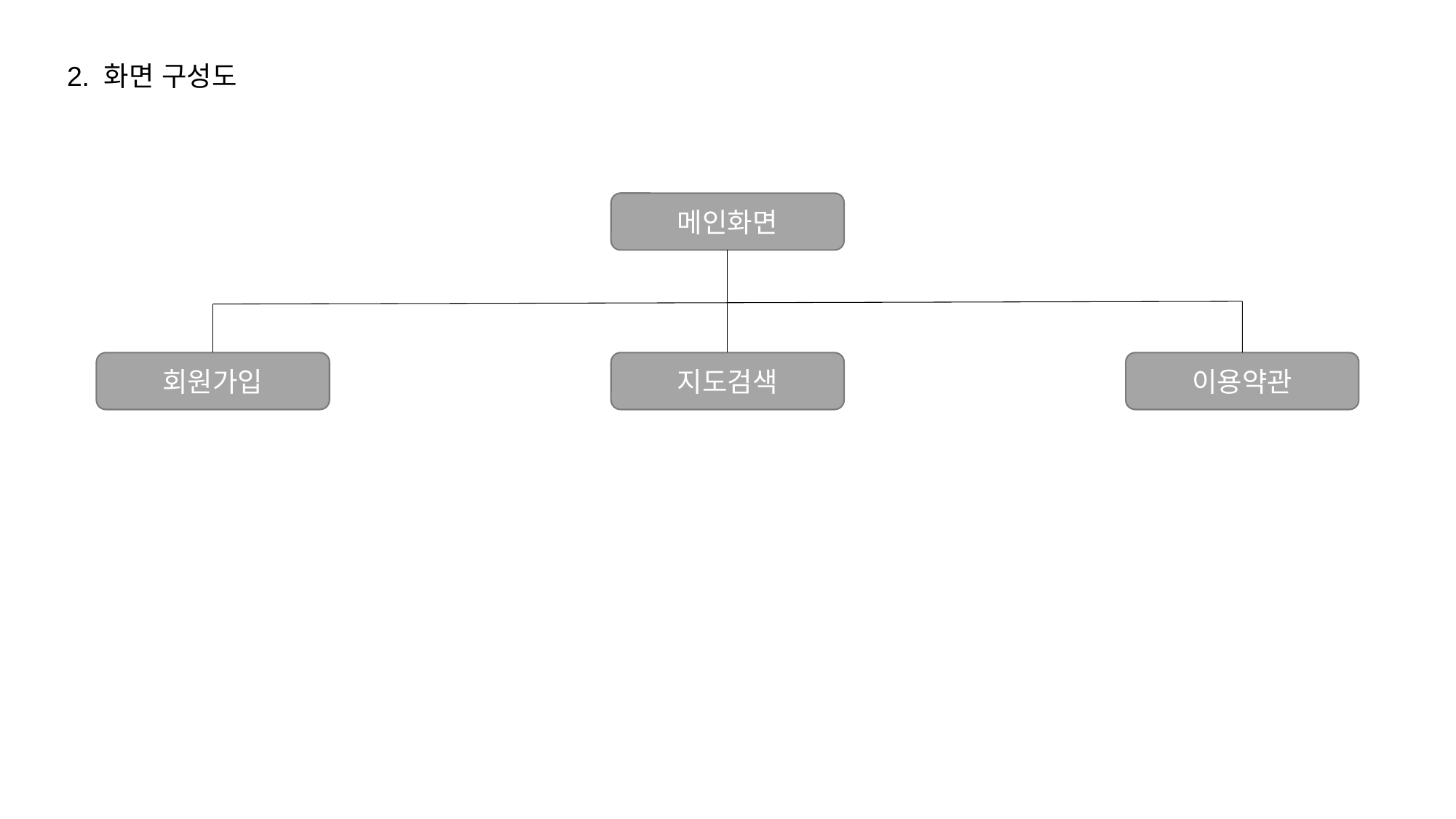

2. 화면 구성도
메인화면
회원가입
지도검색
이용약관